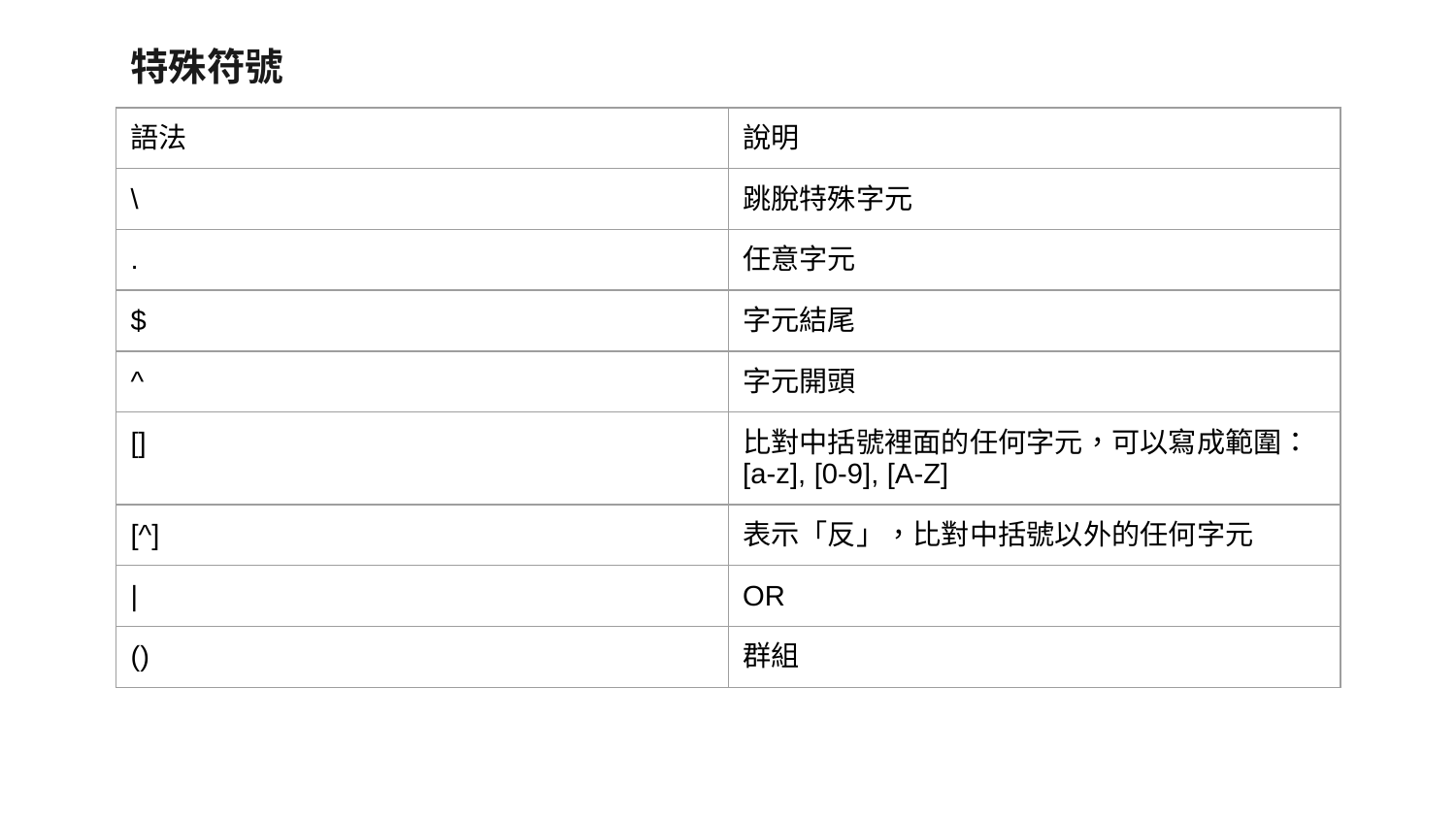

特殊符號
| 語法 | 說明 |
| --- | --- |
| \ | 跳脫特殊字元 |
| . | 任意字元 |
| $ | 字元結尾 |
| ^ | 字元開頭 |
| [] | 比對中括號裡面的任何字元，可以寫成範圍：[a-z], [0-9], [A-Z] |
| [^] | 表示「反」，比對中括號以外的任何字元 |
| | | OR |
| () | 群組 |